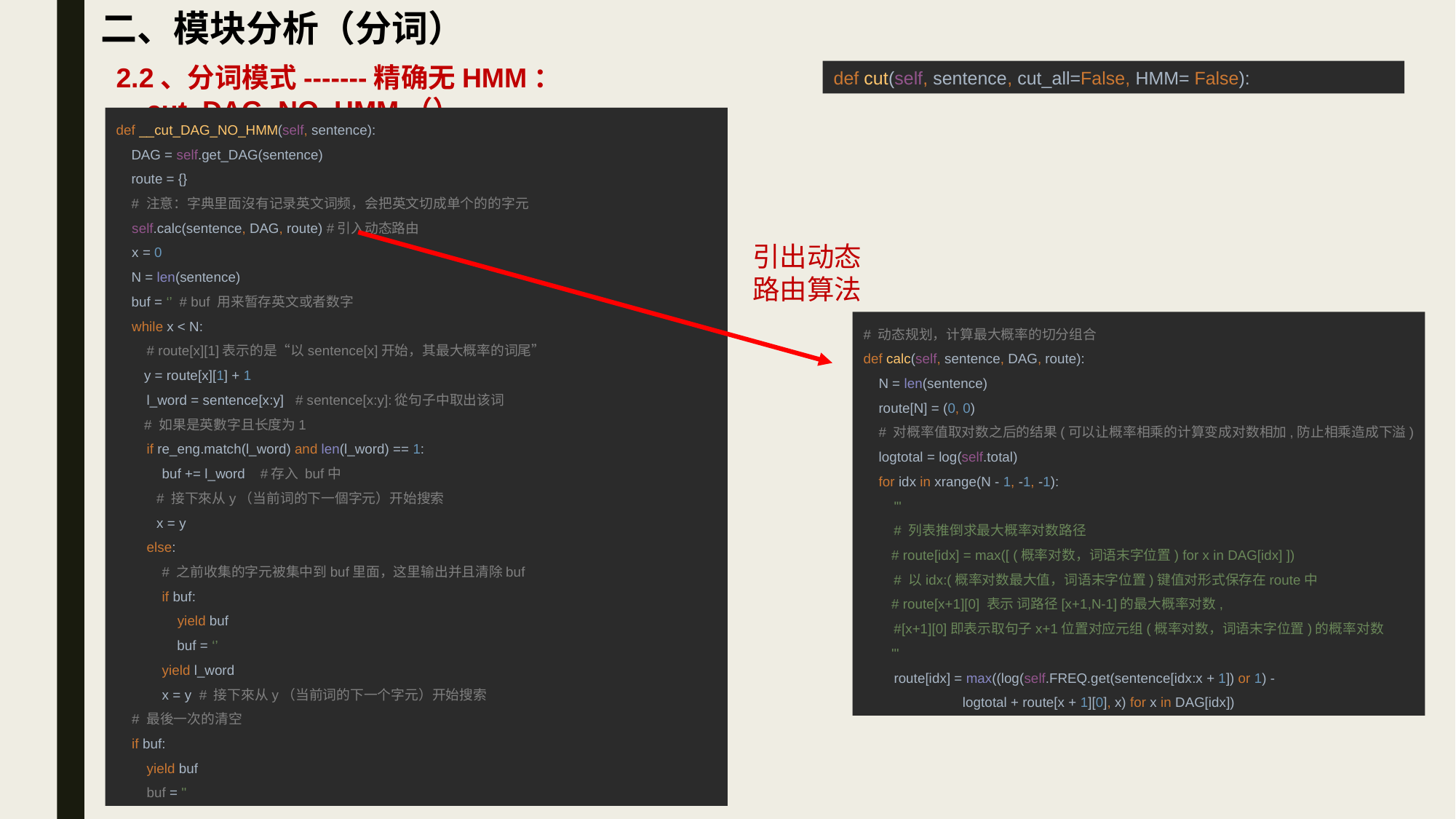

二、模块分析（分词）
2.2、分词模式-------精确无HMM： __cut_DAG_NO_HMM（）
def cut(self, sentence, cut_all=False, HMM= False):
def __cut_DAG_NO_HMM(self, sentence):
    DAG = self.get_DAG(sentence)
    route = {}
    # 注意：字典里面沒有记录英文词频，会把英文切成单个的的字元
    self.calc(sentence, DAG, route) #引入动态路由
    x = 0
    N = len(sentence)
    buf = ‘’  # buf 用来暂存英文或者数字
    while x < N:
        # route[x][1]表示的是“以sentence[x]开始，其最大概率的词尾”
        y = route[x][1] + 1
        l_word = sentence[x:y]   # sentence[x:y]:從句子中取出该词
        # 如果是英數字且长度为1
        if re_eng.match(l_word) and len(l_word) == 1:
            buf += l_word    #存入 buf中
            # 接下來从y（当前词的下一個字元）开始搜索
            x = y
        else:
            # 之前收集的字元被集中到buf里面，这里输出并且清除buf
            if buf:
                yield buf
                buf = ‘’
            yield l_word
            x = y  # 接下來从y（当前词的下一个字元）开始搜索
    # 最後一次的清空
    if buf:
        yield buf
        buf = ''
引出动态路由算法
# 动态规划，计算最大概率的切分组合 def calc(self, sentence, DAG, route): N = len(sentence) route[N] = (0, 0) # 对概率值取对数之后的结果(可以让概率相乘的计算变成对数相加,防止相乘造成下溢) logtotal = log(self.total) for idx in xrange(N - 1, -1, -1): ''' # 列表推倒求最大概率对数路径 # route[idx] = max([ (概率对数，词语末字位置) for x in DAG[idx] ]) # 以idx:(概率对数最大值，词语末字位置)键值对形式保存在route中 # route[x+1][0] 表示 词路径[x+1,N-1]的最大概率对数, #[x+1][0]即表示取句子x+1位置对应元组(概率对数，词语末字位置)的概率对数 ''' route[idx] = max((log(self.FREQ.get(sentence[idx:x + 1]) or 1) - logtotal + route[x + 1][0], x) for x in DAG[idx])